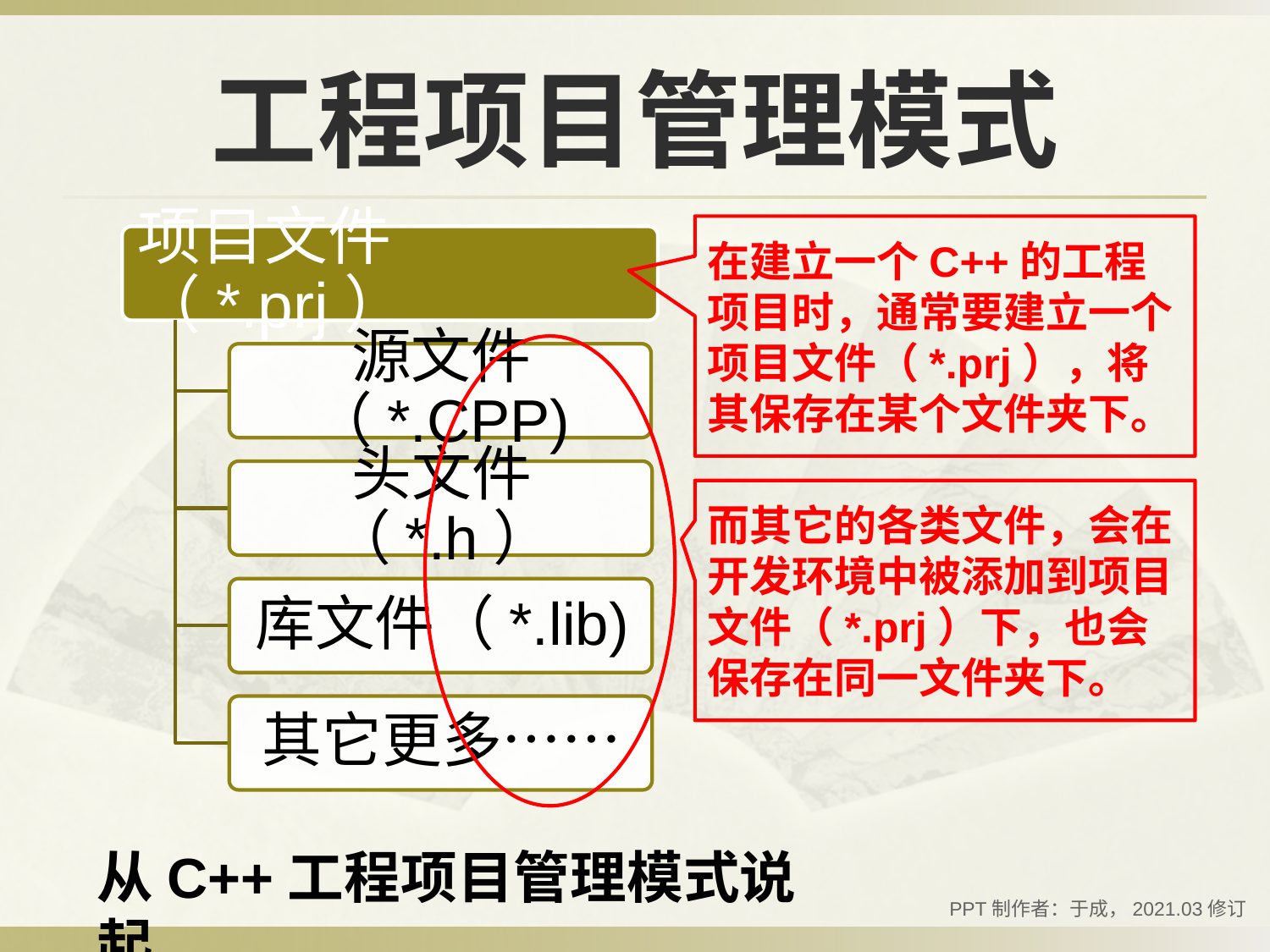

# 工程项目管理模式
在建立一个C++的工程项目时，通常要建立一个项目文件（*.prj），将其保存在某个文件夹下。
项目文件（*.prj）
源文件（*.CPP)
头文件（*.h）
库文件（*.lib)
其它更多……

而其它的各类文件，会在开发环境中被添加到项目文件（*.prj）下，也会保存在同一文件夹下。
从C++工程项目管理模式说起
PPT制作者：于成，2021.03修订